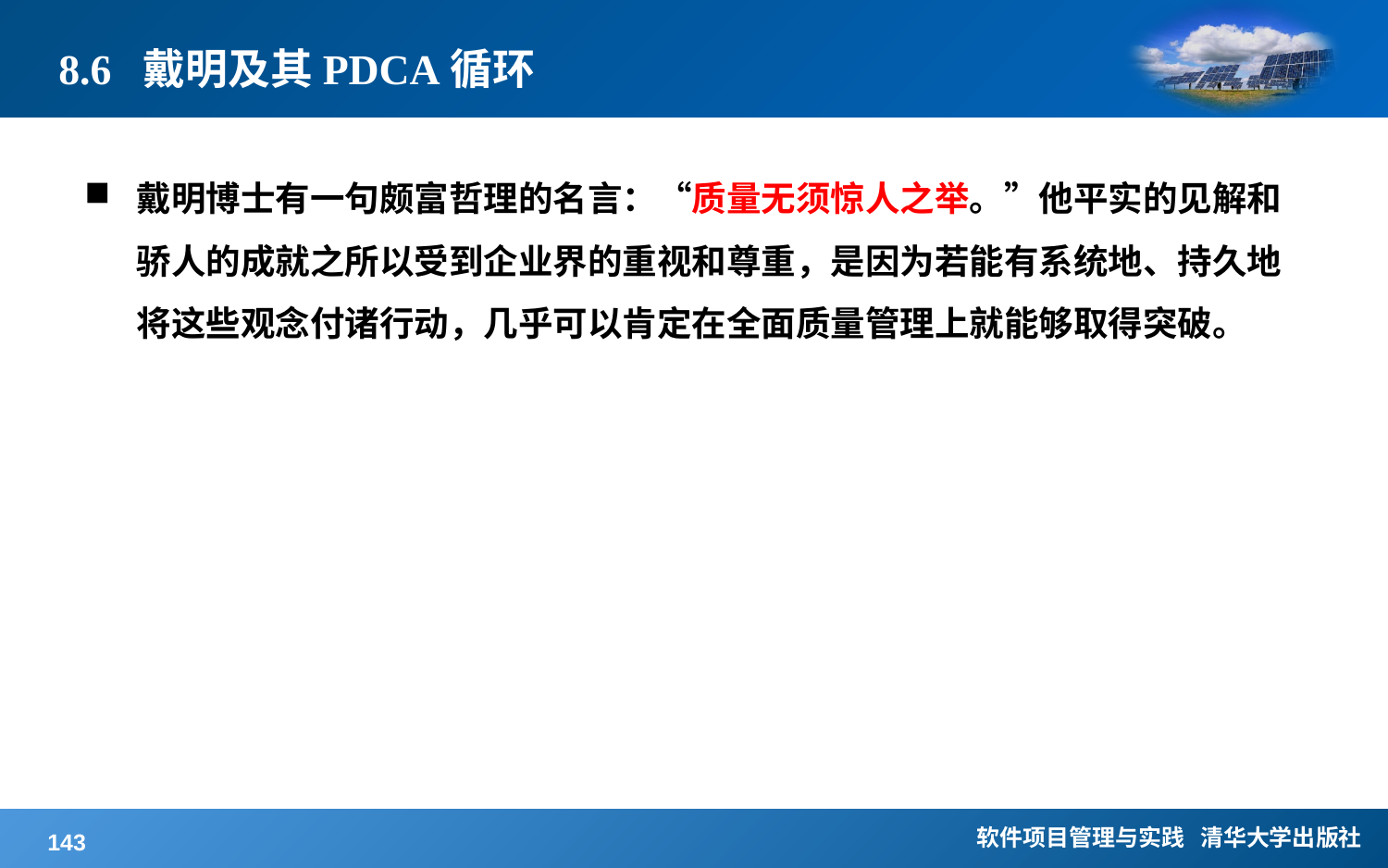

# 8.6  戴明及其PDCA循环
戴明博士有一句颇富哲理的名言：“质量无须惊人之举。”他平实的见解和骄人的成就之所以受到企业界的重视和尊重，是因为若能有系统地、持久地将这些观念付诸行动，几乎可以肯定在全面质量管理上就能够取得突破。